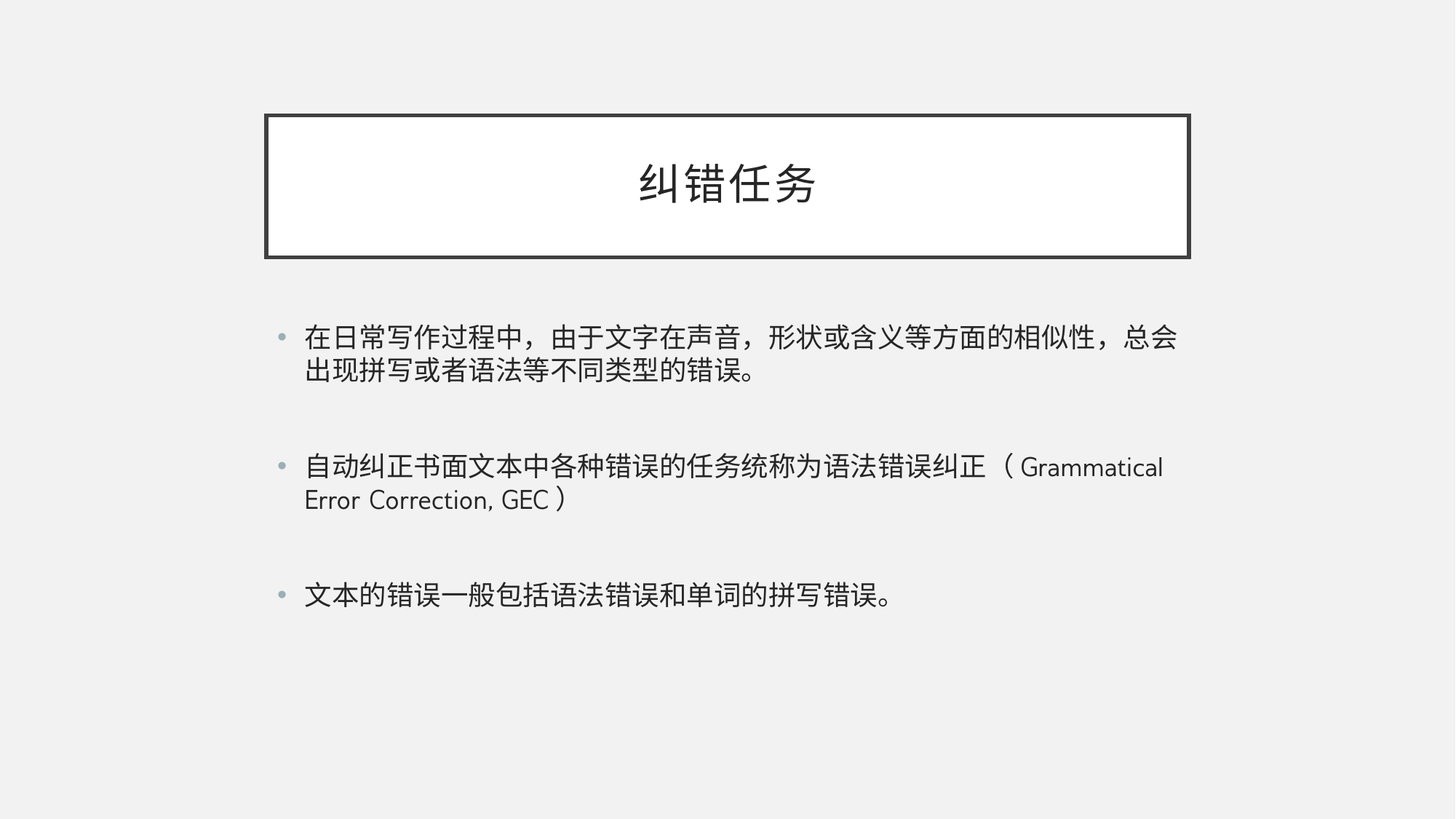

# 纠错任务
在日常写作过程中，由于文字在声音，形状或含义等方面的相似性，总会出现拼写或者语法等不同类型的错误。

自动纠正书面文本中各种错误的任务统称为语法错误纠正（Grammatical Error Correction, GEC）

文本的错误一般包括语法错误和单词的拼写错误。